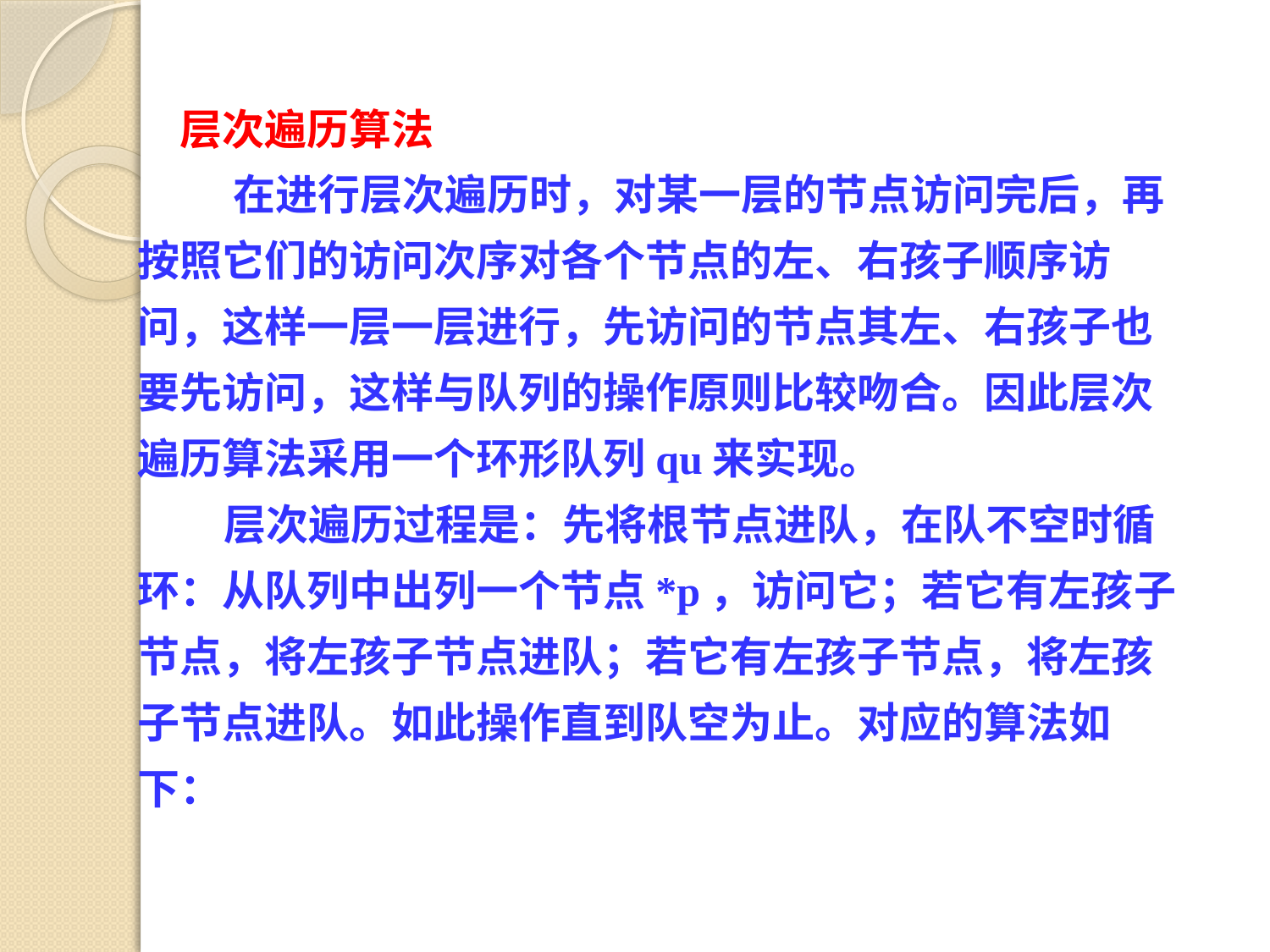

层次遍历算法
         在进行层次遍历时，对某一层的节点访问完后，再按照它们的访问次序对各个节点的左、右孩子顺序访问，这样一层一层进行，先访问的节点其左、右孩子也要先访问，这样与队列的操作原则比较吻合。因此层次遍历算法采用一个环形队列qu来实现。
        层次遍历过程是：先将根节点进队，在队不空时循环：从队列中出列一个节点*p，访问它；若它有左孩子节点，将左孩子节点进队；若它有左孩子节点，将左孩子节点进队。如此操作直到队空为止。对应的算法如下：